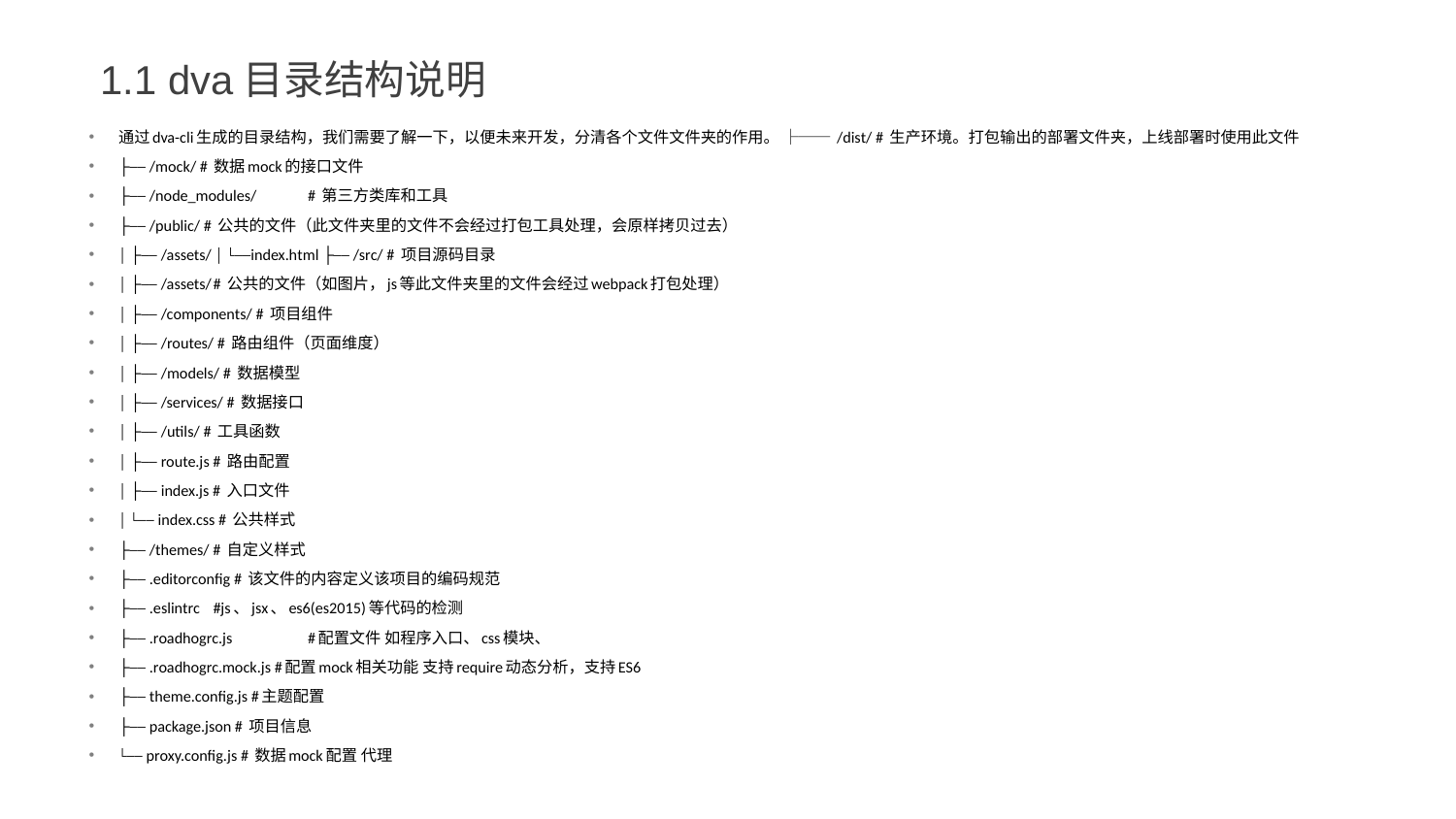

1.1 dva目录结构说明
通过dva-cli生成的目录结构，我们需要了解一下，以便未来开发，分清各个文件文件夹的作用。 ├── /dist/	# 生产环境。打包输出的部署文件夹，上线部署时使用此文件
├── /mock/ # 数据mock的接口文件
├── /node_modules/	# 第三方类库和工具
├── /public/ # 公共的文件（此文件夹里的文件不会经过打包工具处理，会原样拷贝过去）
│ ├── /assets/ │ └──index.html ├── /src/ # 项目源码目录
│ ├── /assets/	# 公共的文件（如图片，js等此文件夹里的文件会经过webpack打包处理）
│ ├── /components/ # 项目组件
│ ├── /routes/ # 路由组件（页面维度）
│ ├── /models/ # 数据模型
│ ├── /services/ # 数据接口
│ ├── /utils/ # 工具函数
│ ├── route.js # 路由配置
│ ├── index.js # 入口文件
│ └── index.css # 公共样式
├── /themes/ # 自定义样式
├── .editorconfig # 该文件的内容定义该项目的编码规范
├── .eslintrc	#js、jsx、es6(es2015)等代码的检测
├── .roadhogrc.js	#配置文件 如程序入口、css模块、
├── .roadhogrc.mock.js #配置mock相关功能 支持require动态分析，支持ES6
├── theme.config.js #主题配置
├── package.json # 项目信息
└── proxy.config.js # 数据mock配置 代理